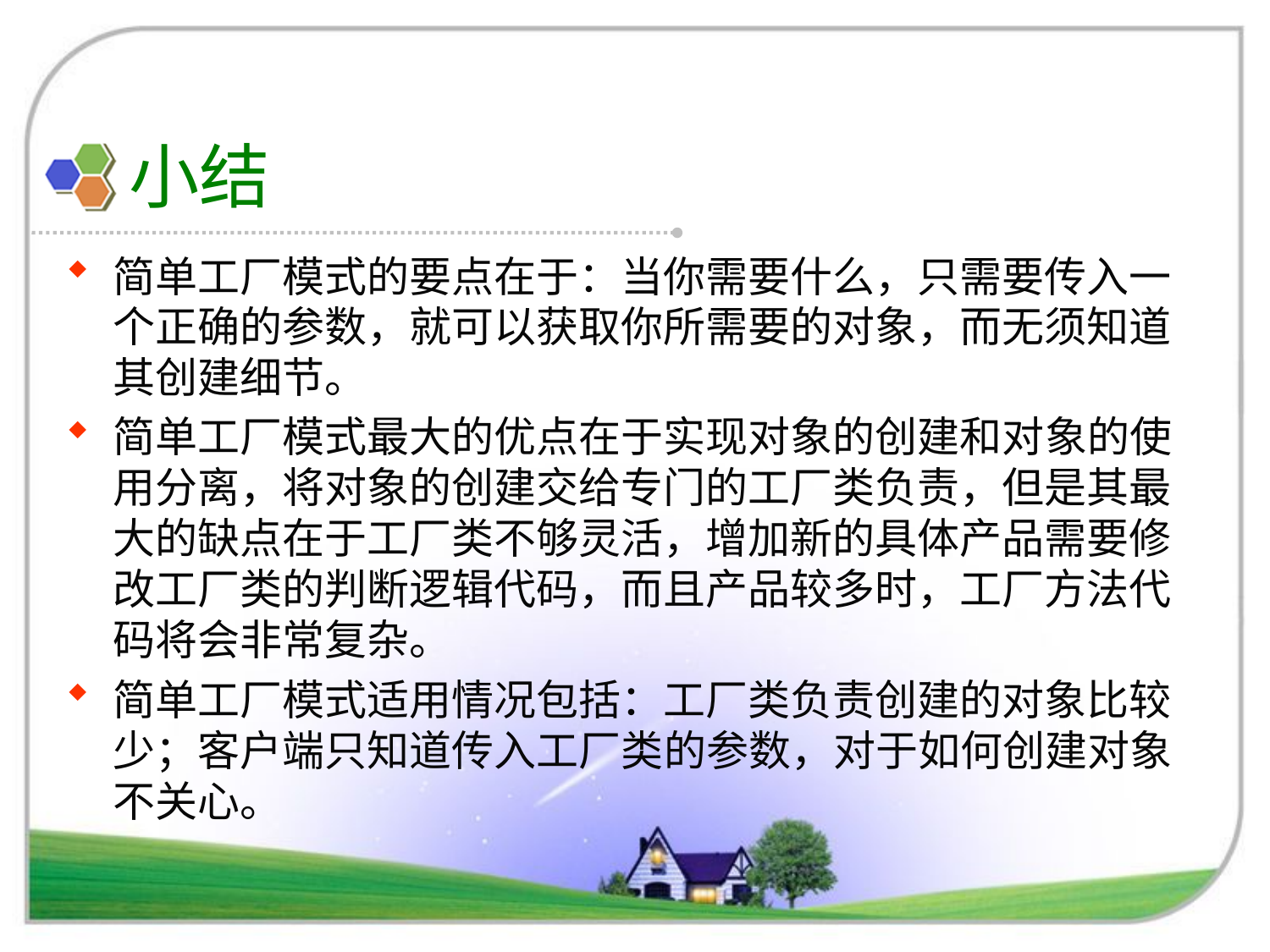

# 小结
简单工厂模式的要点在于：当你需要什么，只需要传入一个正确的参数，就可以获取你所需要的对象，而无须知道其创建细节。
简单工厂模式最大的优点在于实现对象的创建和对象的使用分离，将对象的创建交给专门的工厂类负责，但是其最大的缺点在于工厂类不够灵活，增加新的具体产品需要修改工厂类的判断逻辑代码，而且产品较多时，工厂方法代码将会非常复杂。
简单工厂模式适用情况包括：工厂类负责创建的对象比较少；客户端只知道传入工厂类的参数，对于如何创建对象不关心。